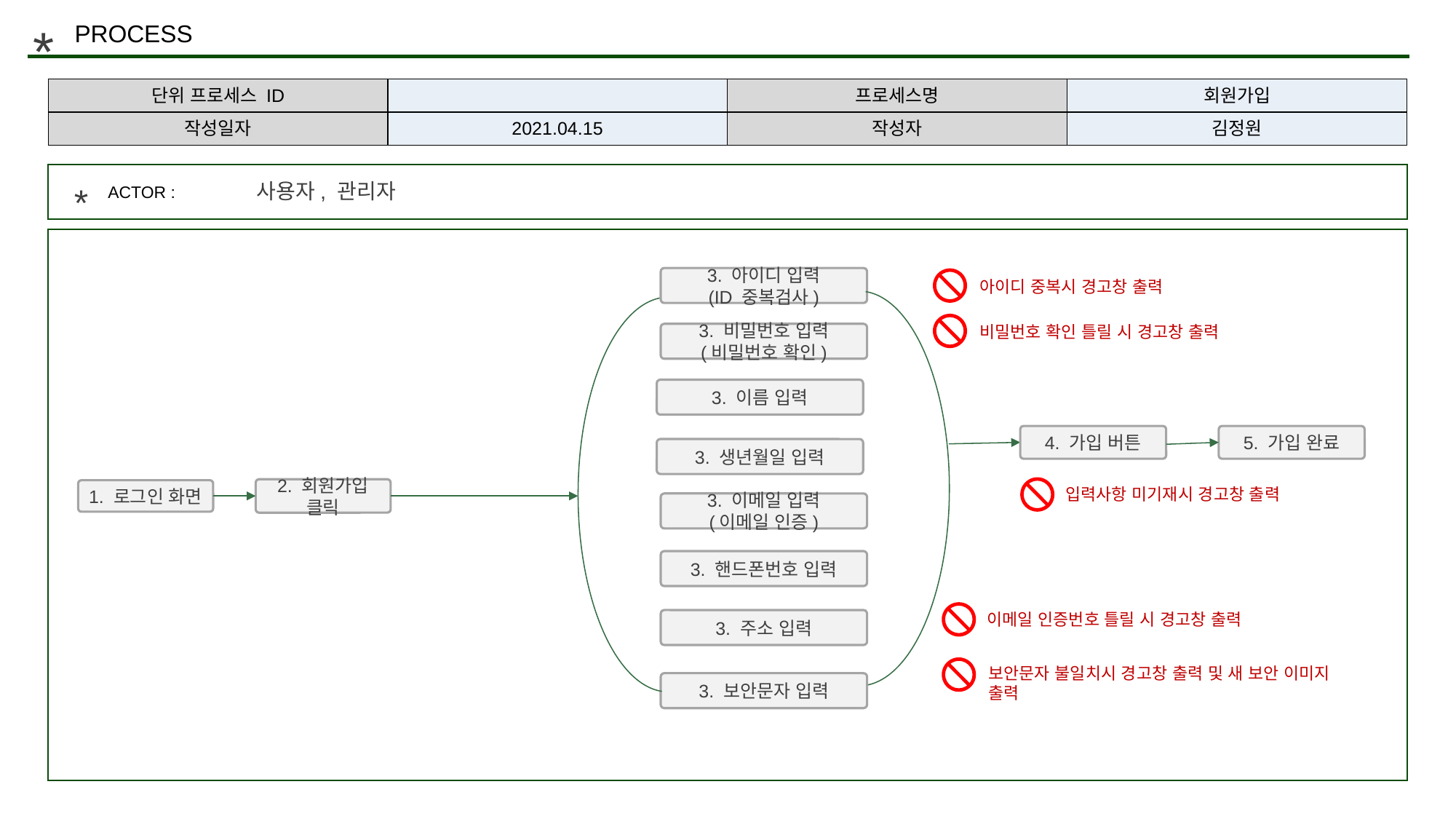

*
PROCESS
| 단위 프로세스 ID |  | 프로세스명 | 회원가입 |
| --- | --- | --- | --- |
| 작성일자 | 2021.04.15 | 작성자 | 김정원 |

사용자, 관리자
*
ACTOR :

3. 아이디 입력
(ID 중복검사)

아이디 중복시 경고창 출력

비밀번호 확인 틀릴 시 경고창 출력
3. 비밀번호 입력
(비밀번호 확인)
3. 이름 입력

4. 가입 버튼
5. 가입 완료
3. 생년월일 입력

입력사항 미기재시 경고창 출력
2. 회원가입 클릭
1. 로그인 화면
3. 이메일 입력
(이메일 인증)
3. 핸드폰번호 입력

이메일 인증번호 틀릴 시 경고창 출력
3. 주소 입력

보안문자 불일치시 경고창 출력 및 새 보안 이미지 출력
3. 보안문자 입력